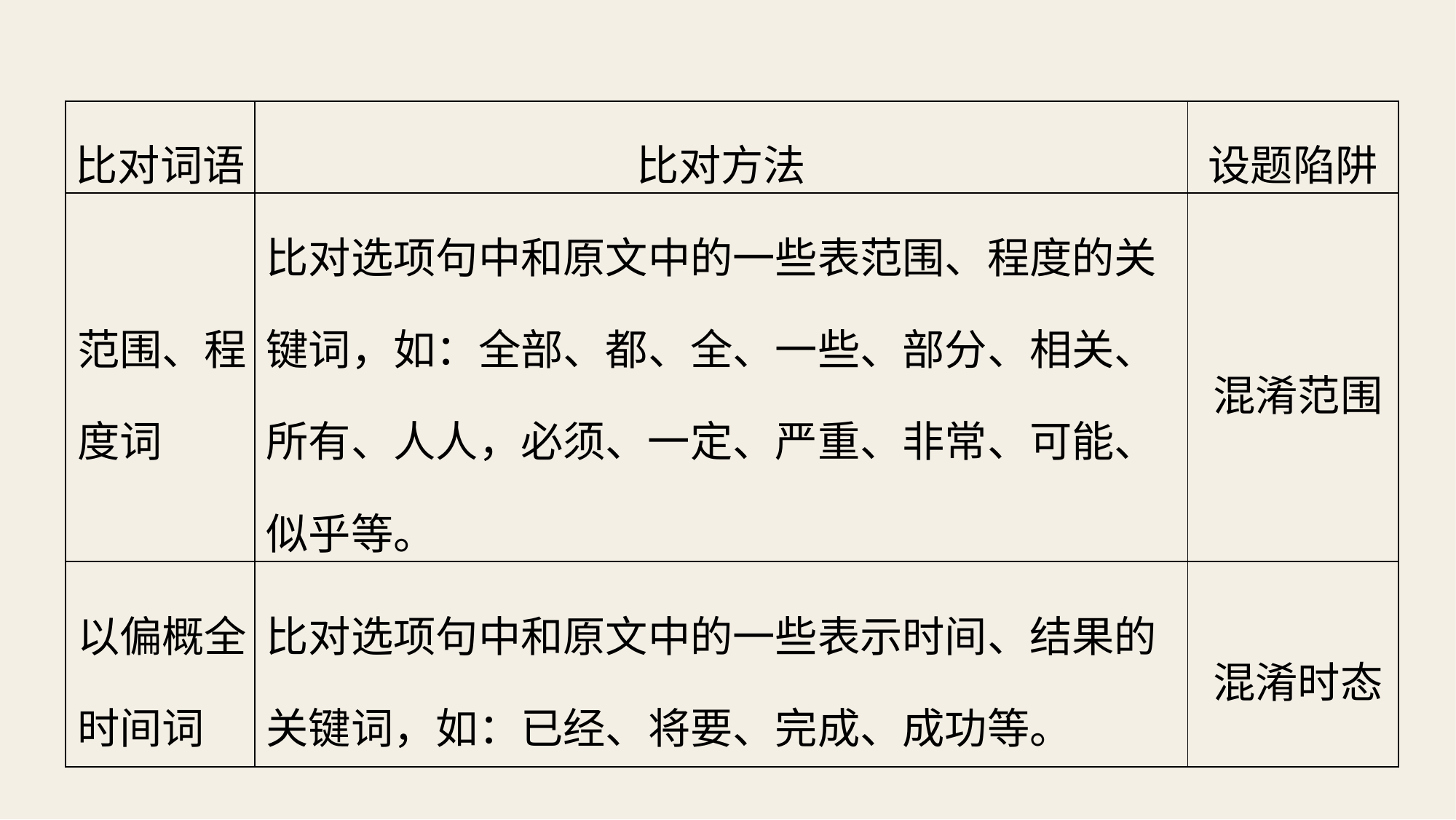

| 比对词语 | 比对方法 | 设题陷阱 |
| --- | --- | --- |
| 范围、程 度词 | 比对选项句中和原文中的一些表范围、程度的关 键词，如：全部、都、全、一些、部分、相关、 所有、人人，必须、一定、严重、非常、可能、 似乎等。 | 混淆范围 |
| 以偏概全 时间词 | 比对选项句中和原文中的一些表示时间、结果的 关键词，如：已经、将要、完成、成功等。 | 混淆时态 |